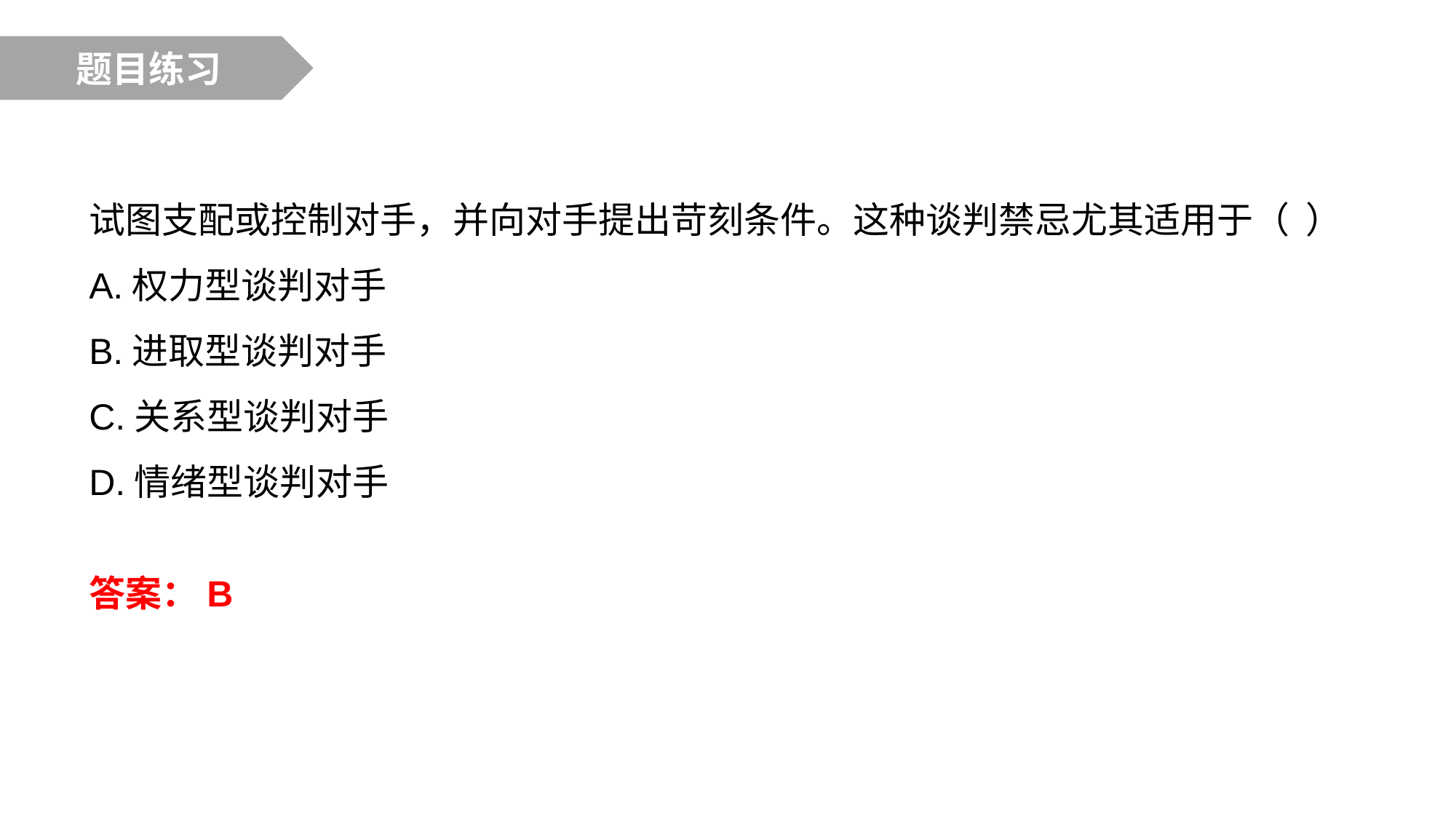

题目练习
试图支配或控制对手，并向对手提出苛刻条件。这种谈判禁忌尤其适用于（  ）
A.权力型谈判对手
B.进取型谈判对手
C.关系型谈判对手
D.情绪型谈判对手
答案：B